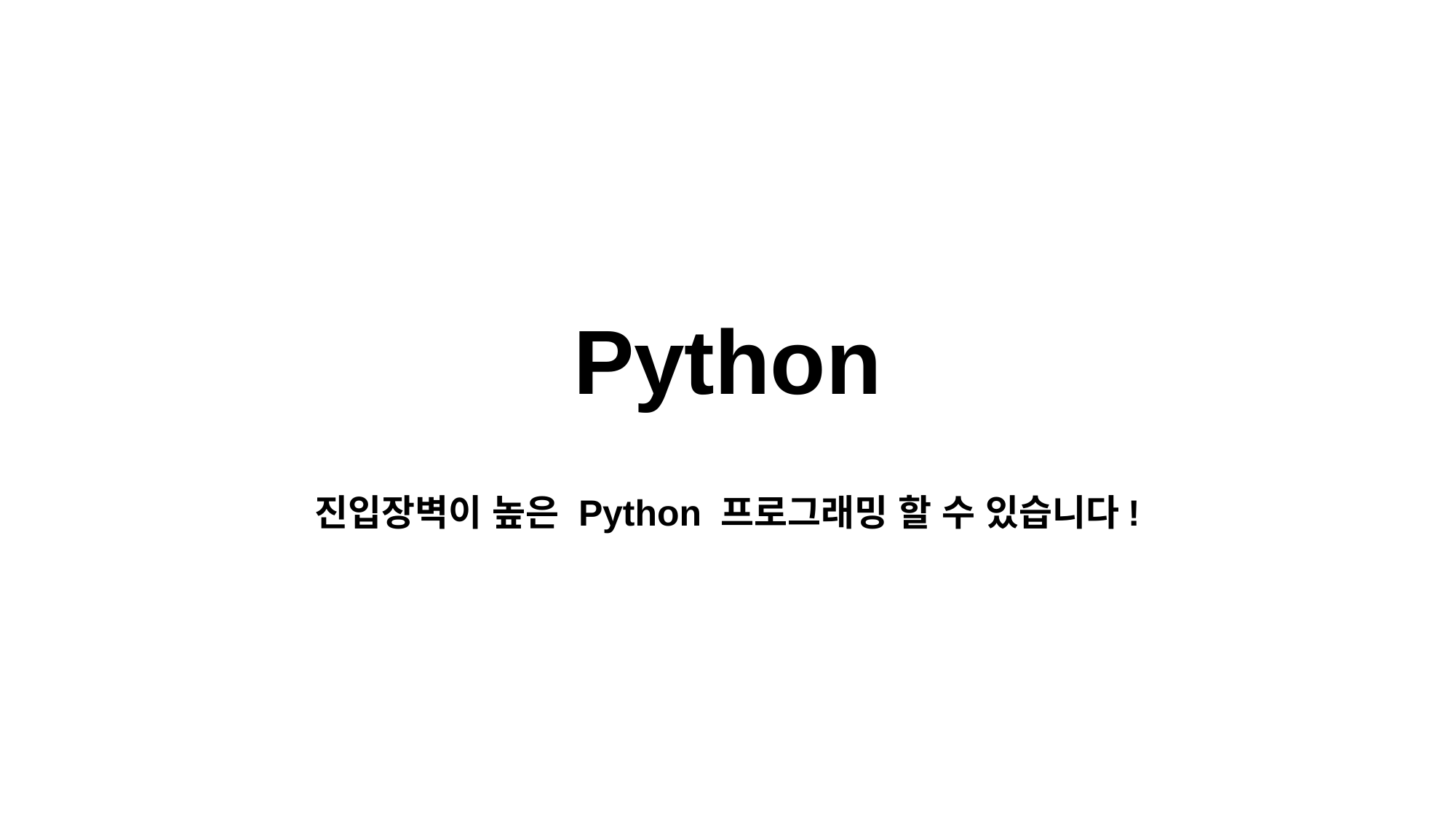

# Python

진입장벽이 높은 Python 프로그래밍 할 수 있습니다!